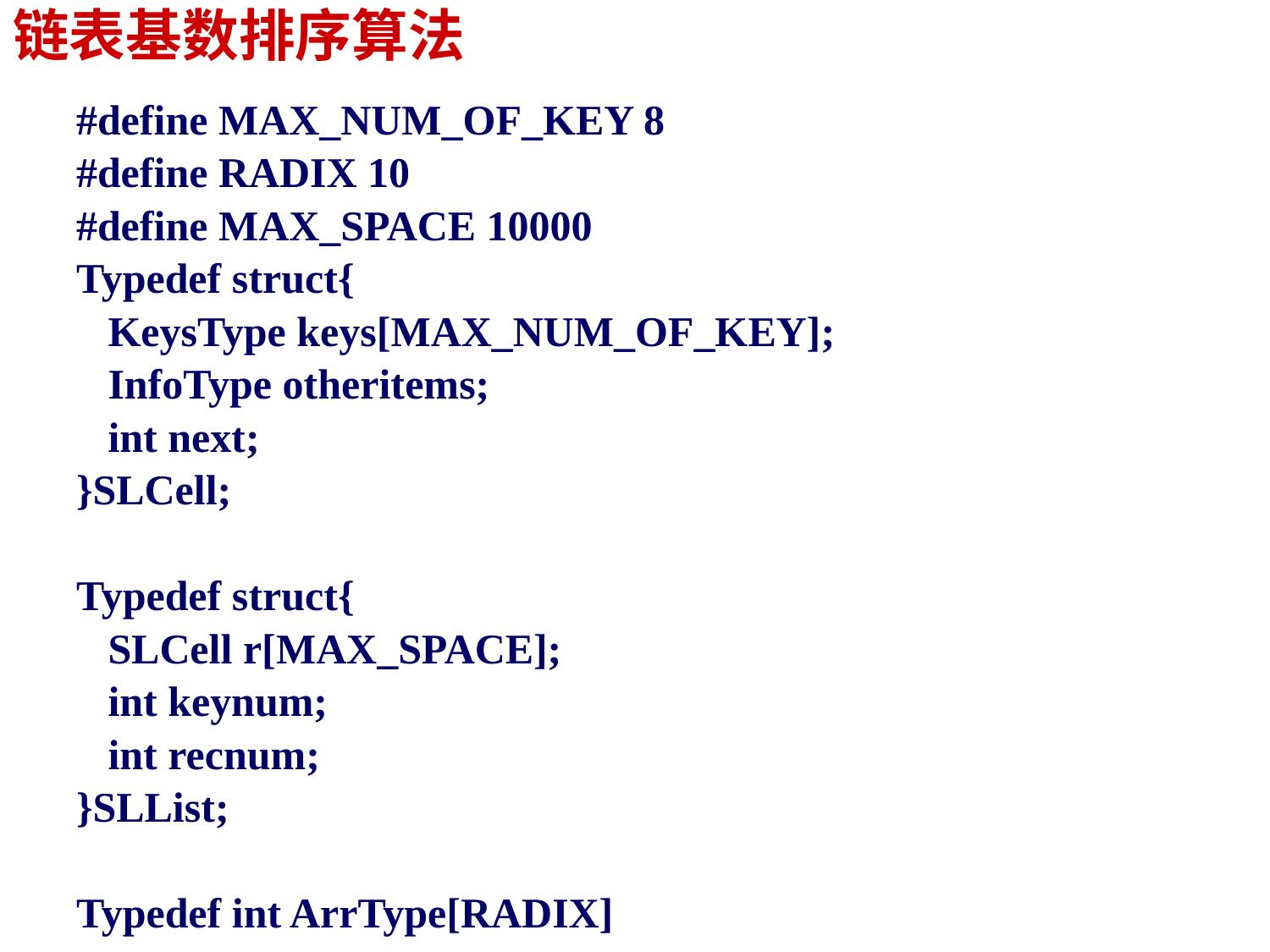

# 链表基数排序算法
#define MAX_NUM_OF_KEY 8
#define RADIX 10
#define MAX_SPACE 10000
Typedef struct{
   KeysType keys[MAX_NUM_OF_KEY];
   InfoType otheritems;
   int next;
}SLCell;

Typedef struct{
   SLCell r[MAX_SPACE];
   int keynum;
   int recnum;
}SLList;

Typedef int ArrType[RADIX]